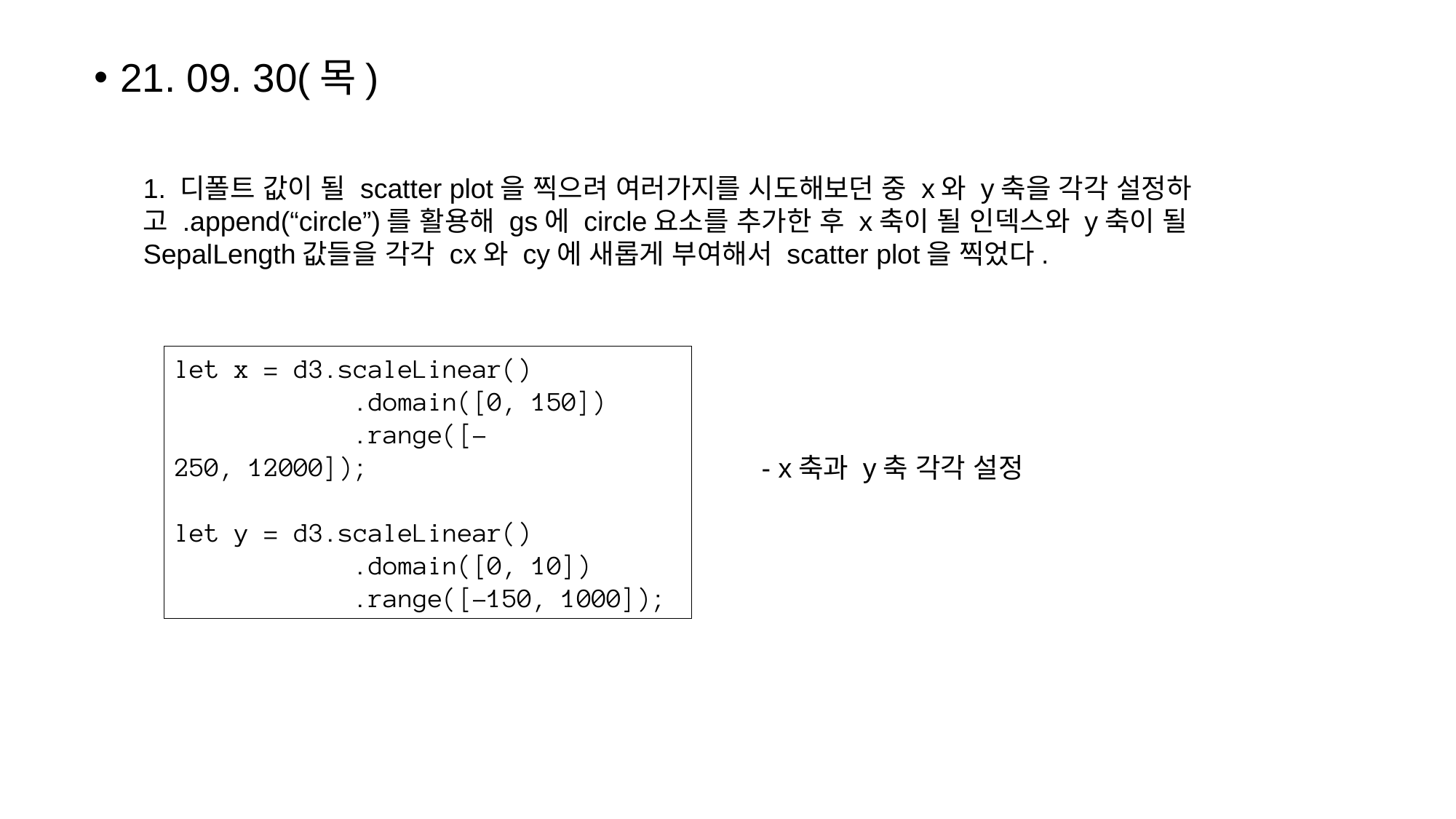

21. 09. 30(목)
1. 디폴트 값이 될 scatter plot을 찍으려 여러가지를 시도해보던 중 x와 y축을 각각 설정하고 .append(“circle”)를 활용해 gs에 circle요소를 추가한 후 x축이 될 인덱스와 y축이 될 SepalLength값들을 각각 cx와 cy에 새롭게 부여해서 scatter plot을 찍었다.
let x = d3.scaleLinear()
            .domain([0, 150])
            .range([-250, 12000]);
let y = d3.scaleLinear()
            .domain([0, 10])
            .range([-150, 1000]);
 - x축과 y축 각각 설정